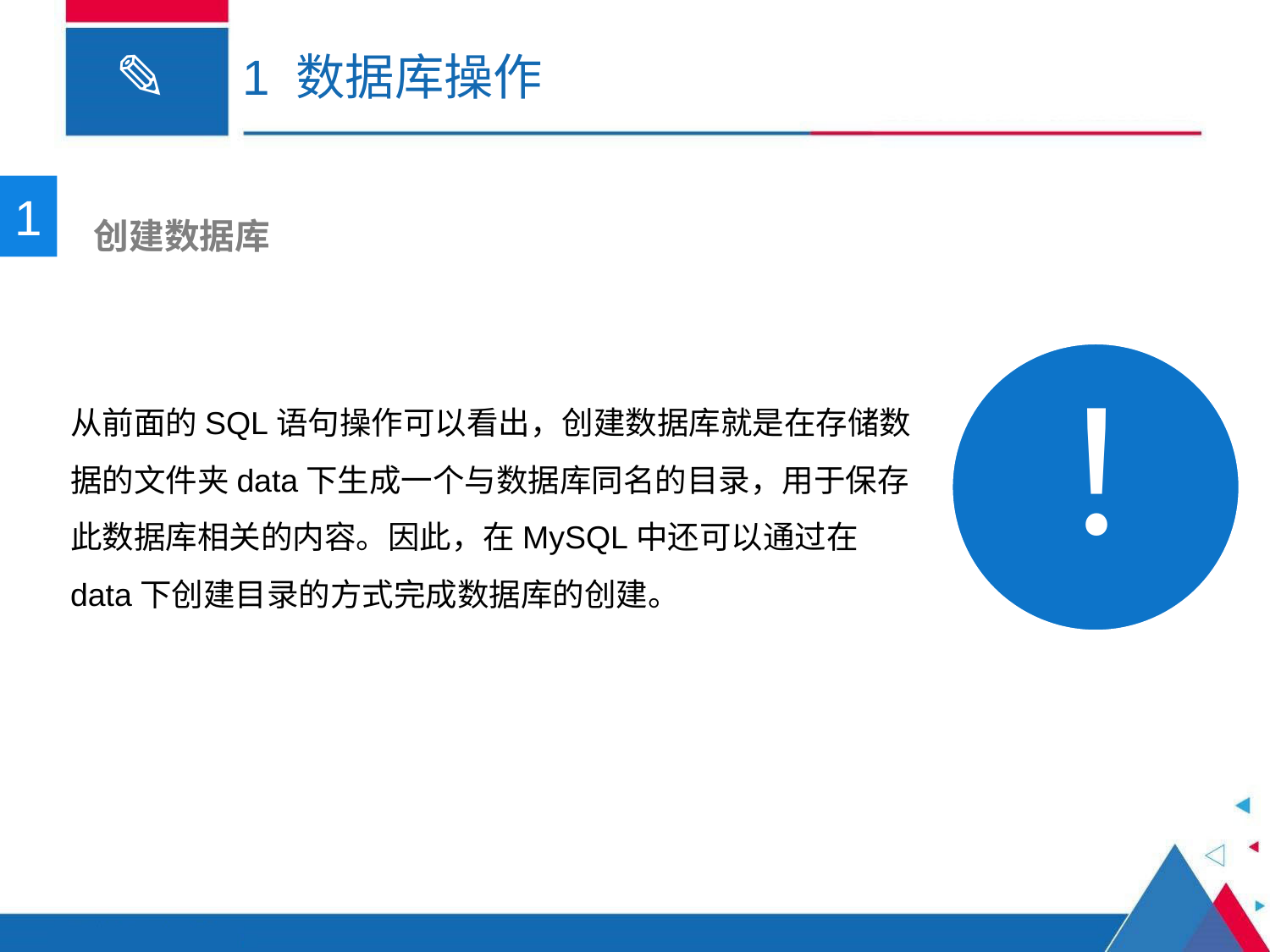

# 1 数据库操作

1
  创建数据库

！
从前面的SQL语句操作可以看出，创建数据库就是在存储数据的文件夹data下生成一个与数据库同名的目录，用于保存此数据库相关的内容。因此，在MySQL中还可以通过在data下创建目录的方式完成数据库的创建。